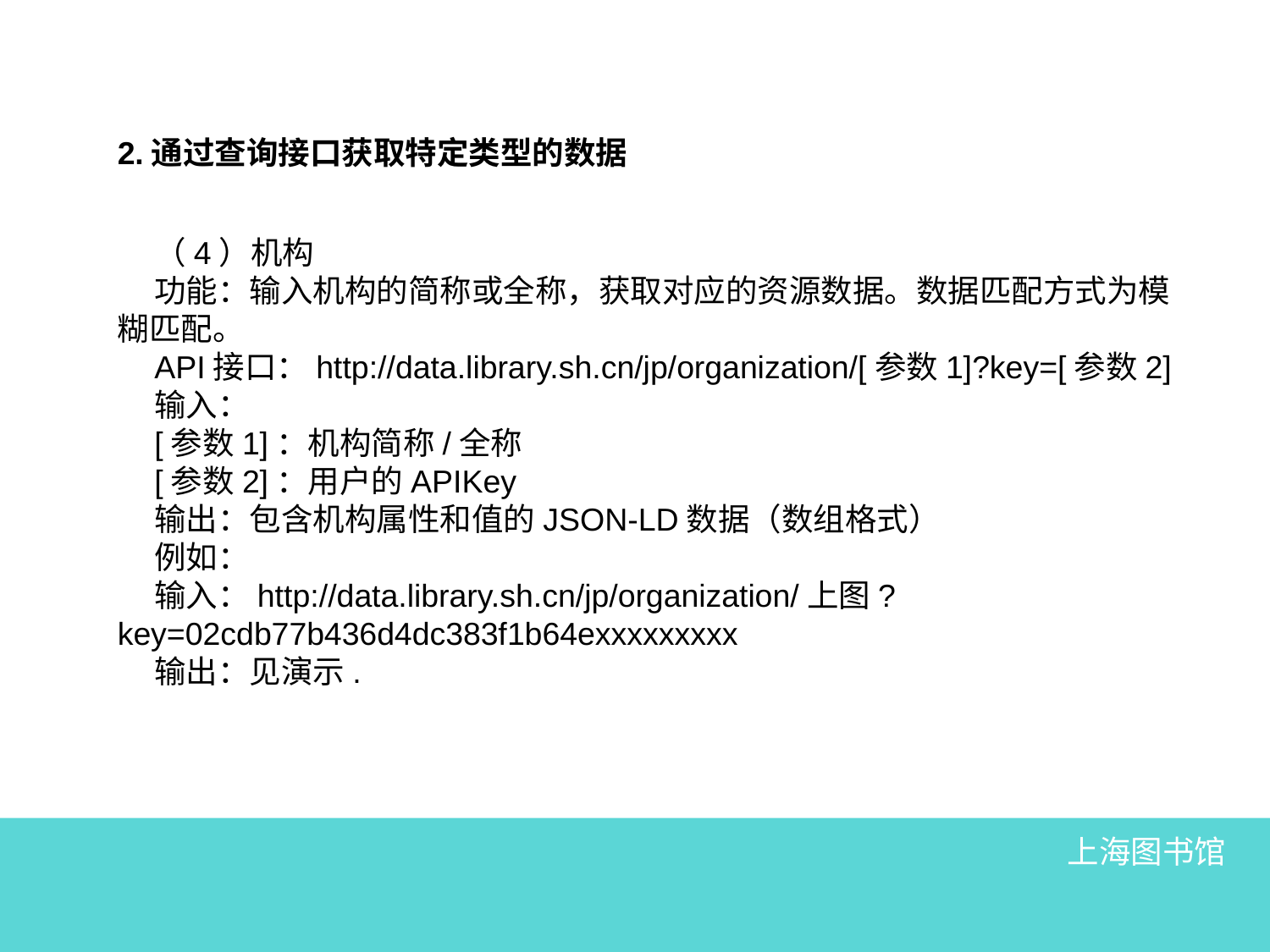

2.通过查询接口获取特定类型的数据
（4）机构
功能：输入机构的简称或全称，获取对应的资源数据。数据匹配方式为模糊匹配。
API接口：http://data.library.sh.cn/jp/organization/[参数1]?key=[参数2]
输入：
[参数1]：机构简称/全称
[参数2]：用户的APIKey
输出：包含机构属性和值的JSON-LD数据（数组格式）
例如：
输入：http://data.library.sh.cn/jp/organization/上图?key=02cdb77b436d4dc383f1b64exxxxxxxxx
输出：见演示.

上海图书馆